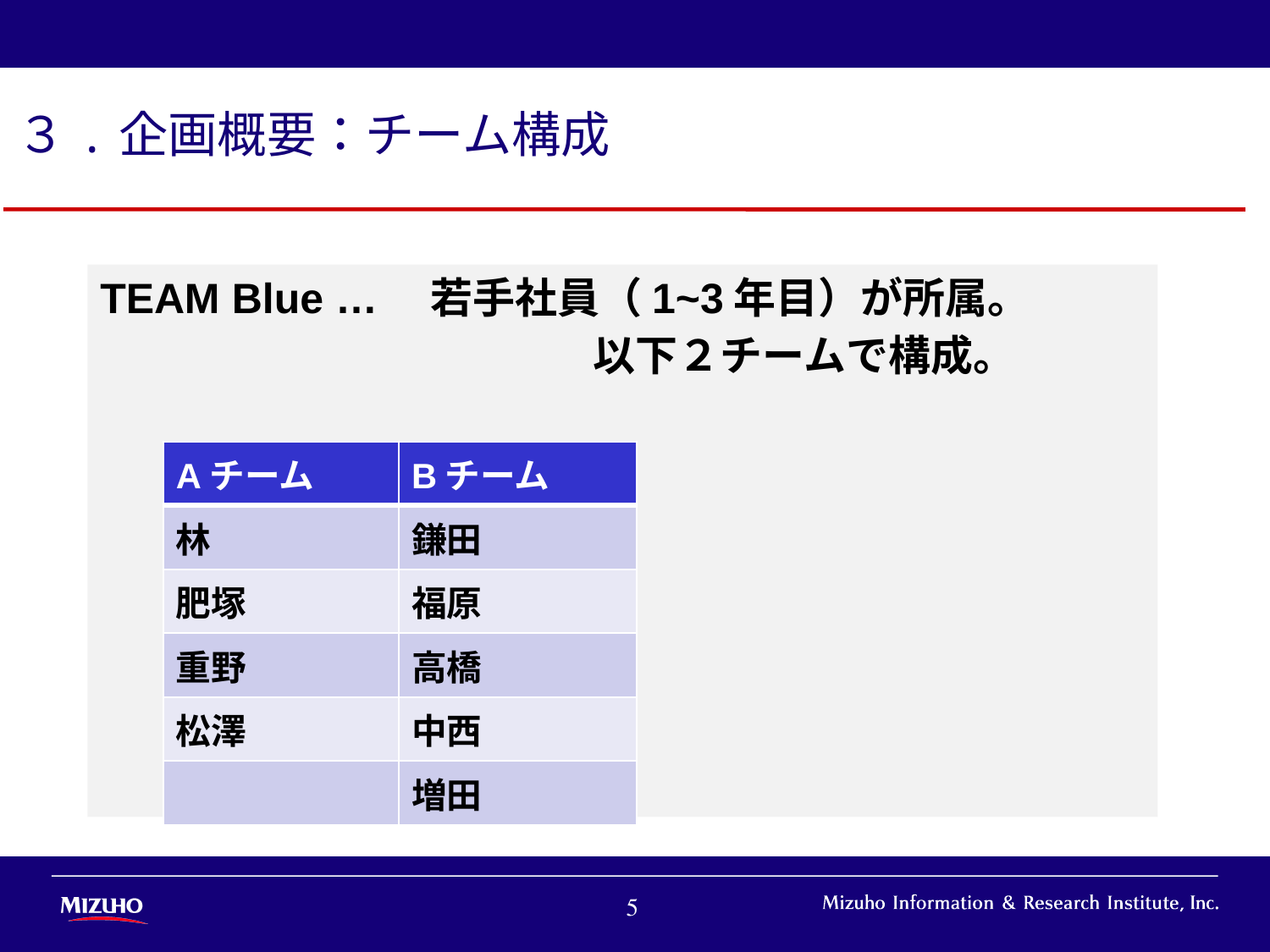

３.企画概要：チーム構成

TEAM Blue …　若手社員（1~3年目）が所属。
　　　　　　　　　　以下２チームで構成。
| Aチーム | Bチーム |
| --- | --- |
| 林 | 鎌田 |
| 肥塚 | 福原 |
| 重野 | 高橋 |
| 松澤 | 中西 |
|  | 増田 |